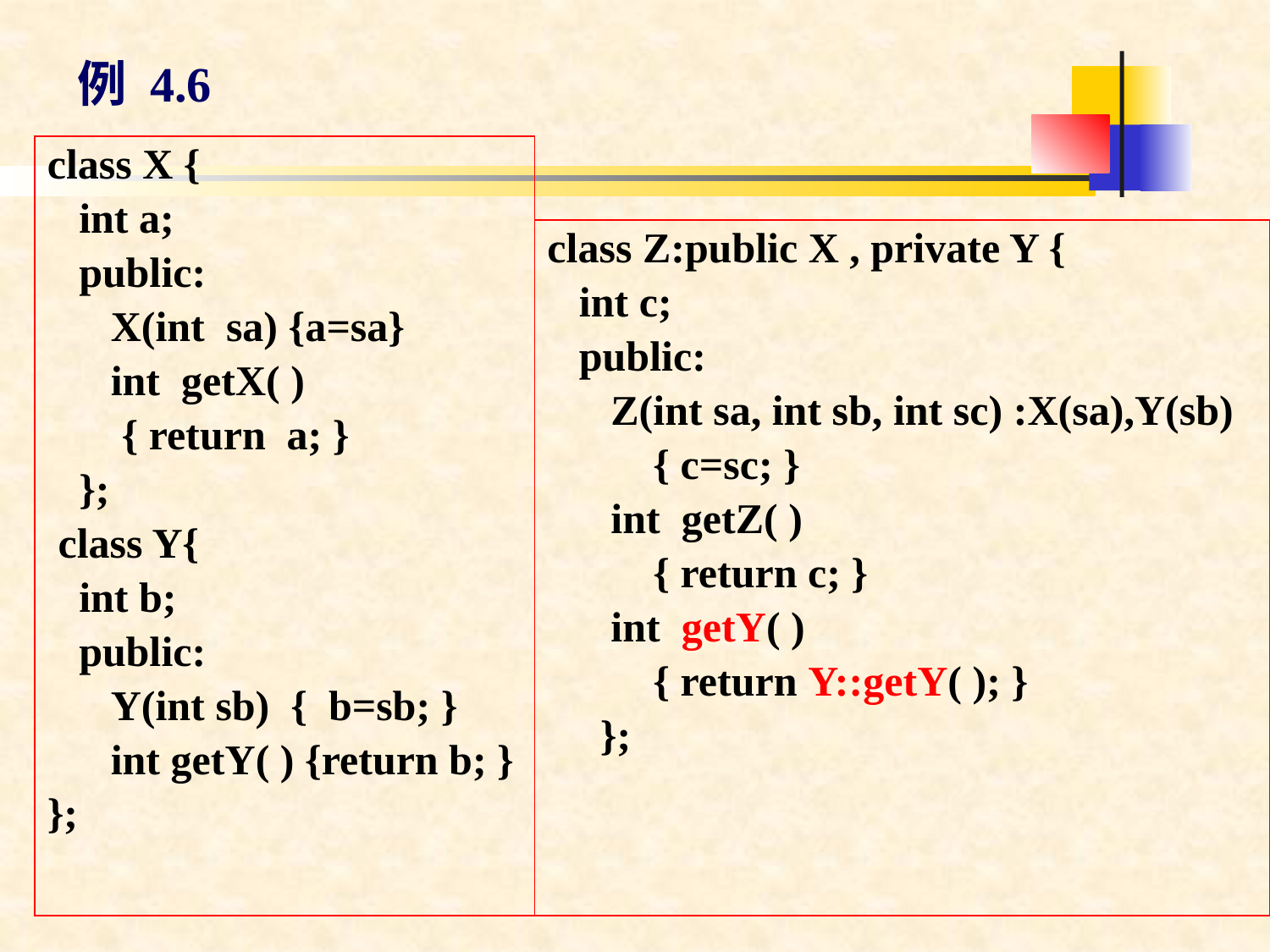

例 4.6
class X {
   int a;
   public:
      X(int  sa) {a=sa}
      int  getX( )
       { return  a; }
   };
 class Y{
   int b;
   public:
      Y(int sb)  {  b=sb; }
      int getY( ) {return b; }
};

class Z:public X , private Y {
   int c;
   public:
      Z(int sa, int sb, int sc) :X(sa),Y(sb)
          { c=sc; }
      int  getZ( )
          { return c; }
      int  getY( )
          { return Y::getY( ); }
     };